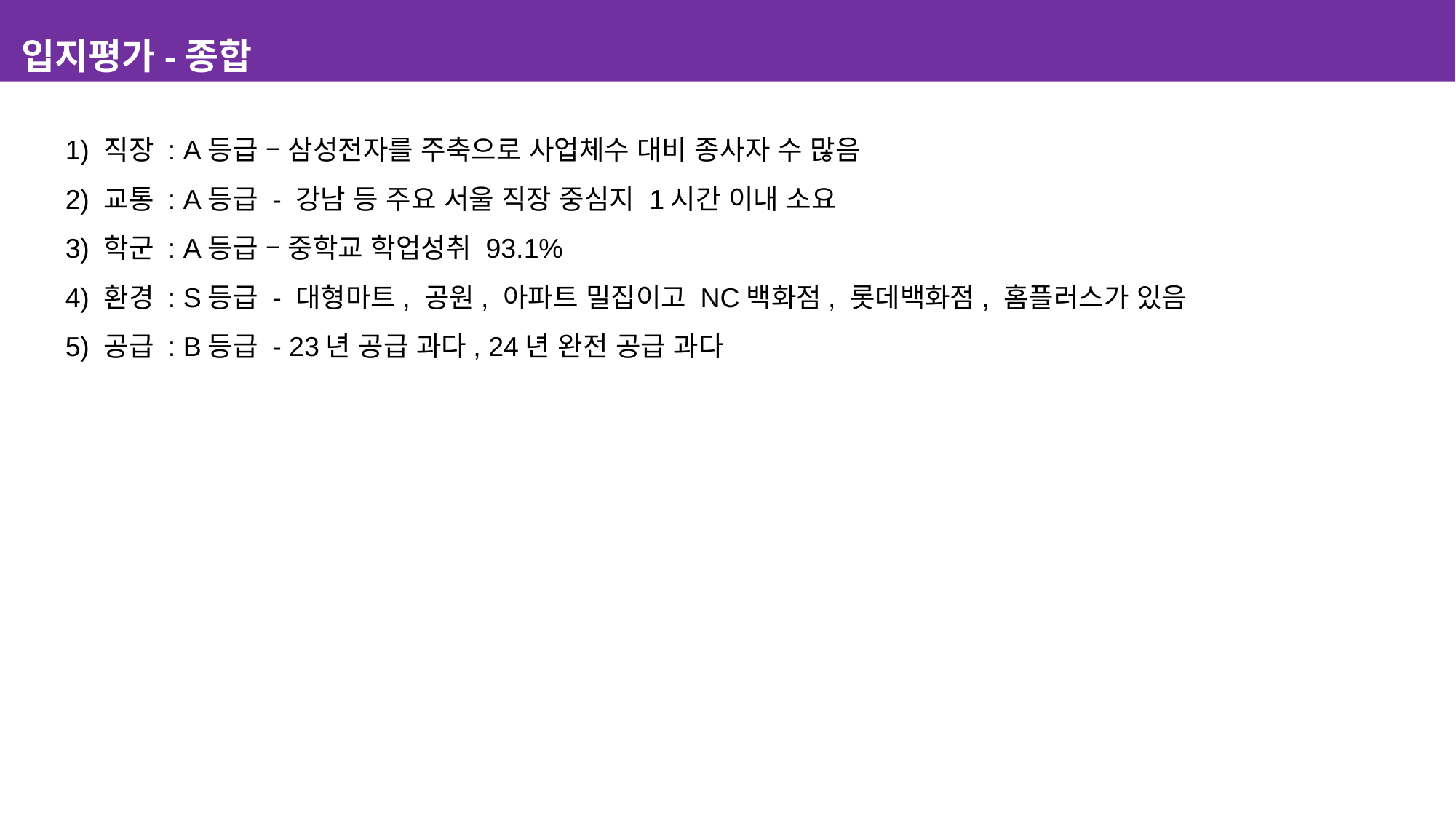

입지평가-종합
1) 직장 : A등급 – 삼성전자를 주축으로 사업체수 대비 종사자 수 많음
2) 교통 : A등급 - 강남 등 주요 서울 직장 중심지 1시간 이내 소요
3) 학군 : A등급 – 중학교 학업성취 93.1%
4) 환경 : S등급 - 대형마트, 공원, 아파트 밀집이고 NC백화점, 롯데백화점, 홈플러스가 있음
5) 공급 : B등급 - 23년 공급 과다, 24년 완전 공급 과다